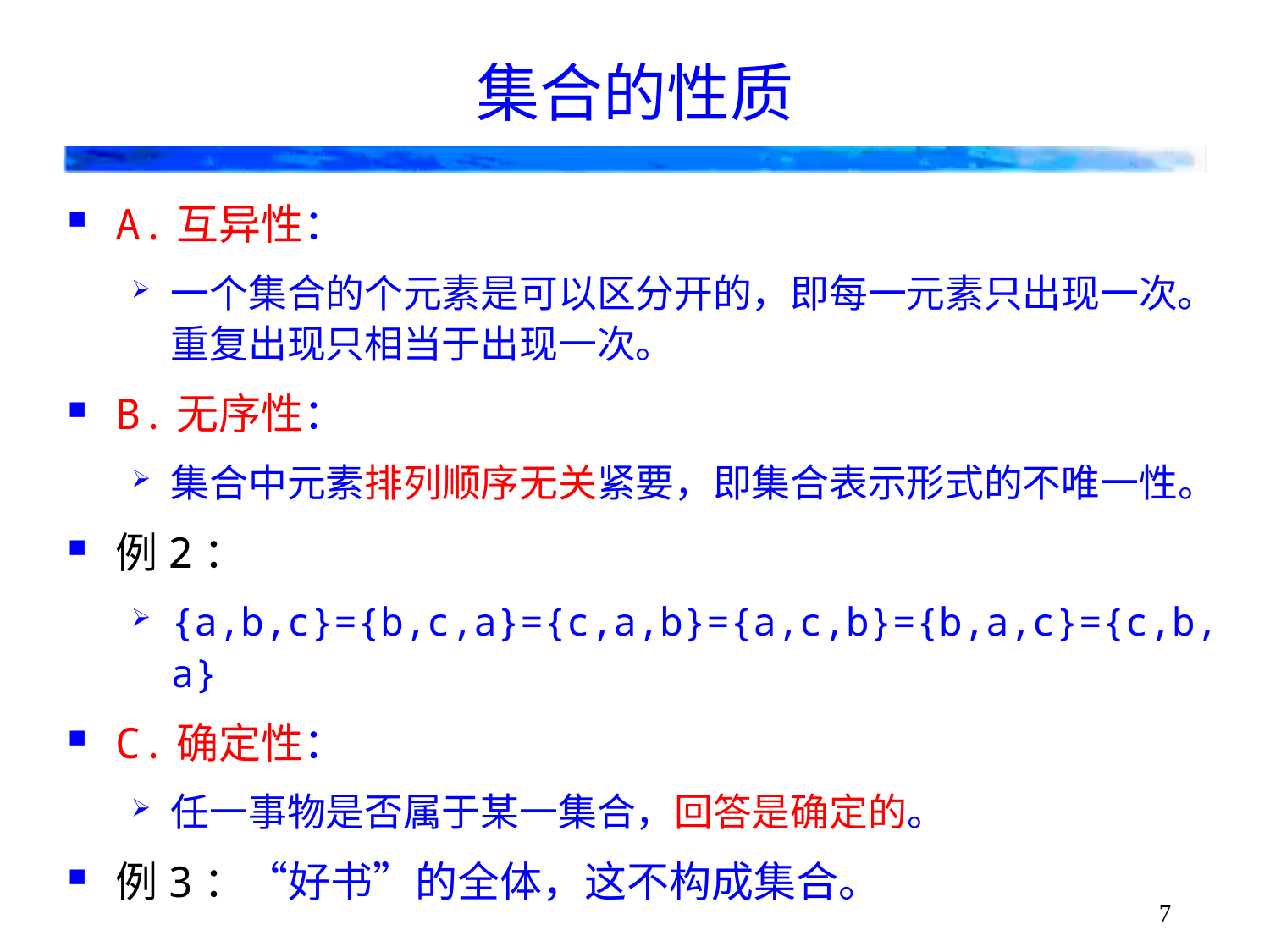

# 集合的性质
A.互异性：
一个集合的个元素是可以区分开的，即每一元素只出现一次。重复出现只相当于出现一次。
B.无序性：
集合中元素排列顺序无关紧要，即集合表示形式的不唯一性。
例2：
{a,b,c}={b,c,a}={c,a,b}={a,c,b}={b,a,c}={c,b,a}
C.确定性：
任一事物是否属于某一集合，回答是确定的。
例3：“好书”的全体，这不构成集合。
7